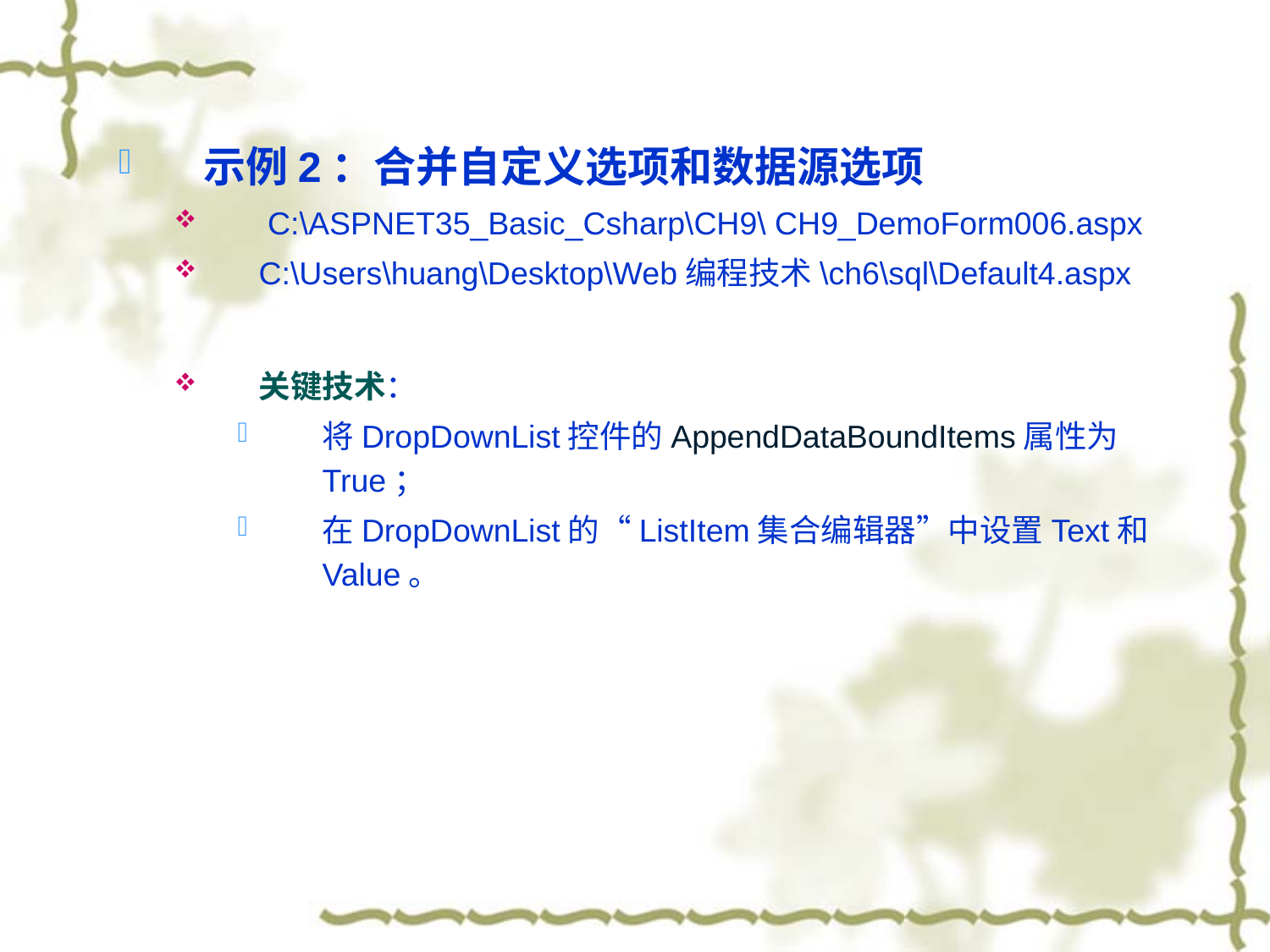

示例2：合并自定义选项和数据源选项
 C:\ASPNET35_Basic_Csharp\CH9\ CH9_DemoForm006.aspx
C:\Users\huang\Desktop\Web编程技术\ch6\sql\Default4.aspx

关键技术：
将DropDownList控件的AppendDataBoundItems属性为True；
在DropDownList的“ListItem集合编辑器”中设置Text和Value。